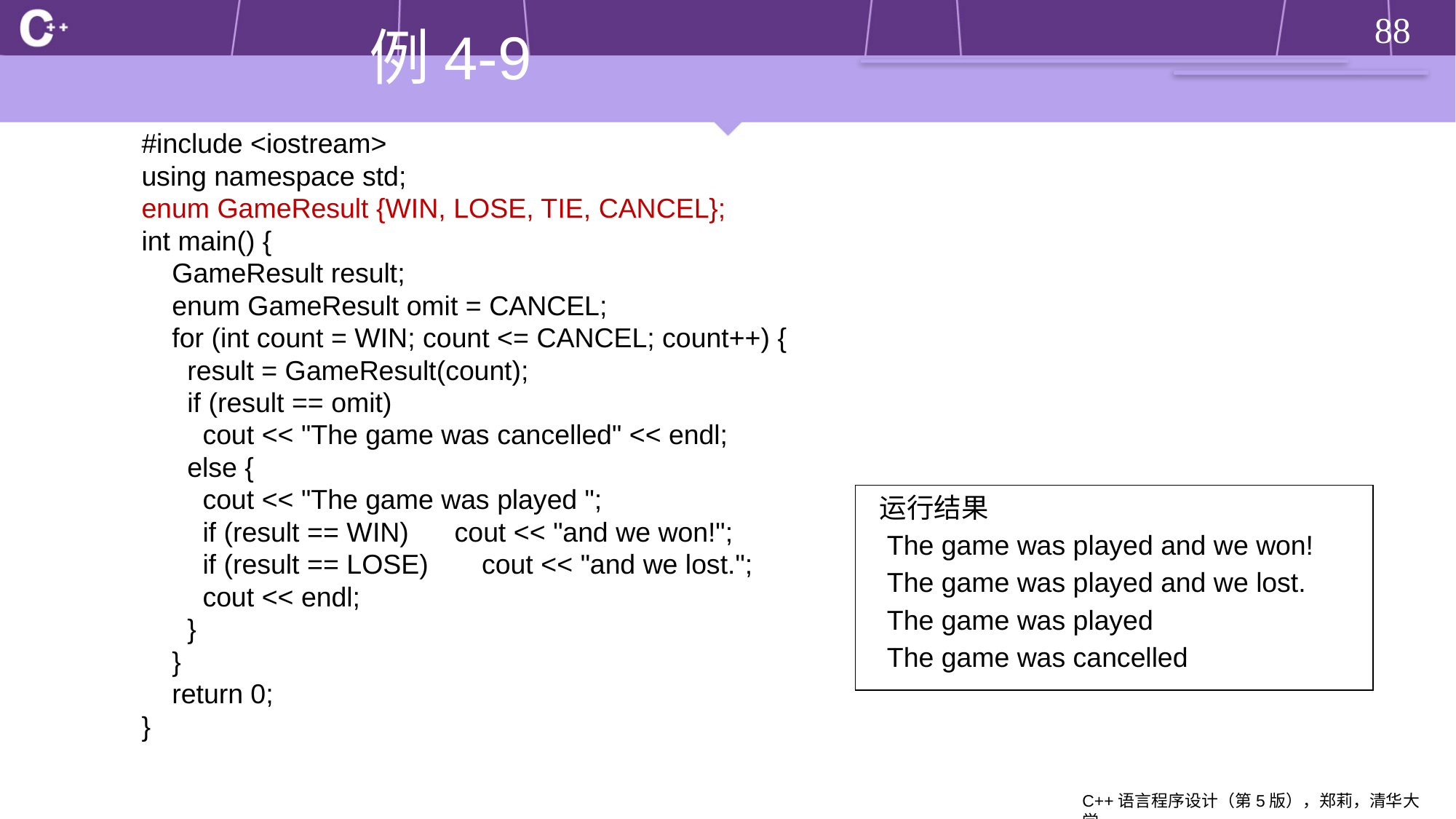

# 例4-9
#include <iostream>
using namespace std;
enum GameResult {WIN, LOSE, TIE, CANCEL};
int main() {
	GameResult result;
	enum GameResult omit = CANCEL;
	for (int count = WIN; count <= CANCEL; count++) {
	  result = GameResult(count);
	  if (result == omit)
	    cout << "The game was cancelled" << endl;
	  else {
	    cout << "The game was played ";
	    if (result == WIN)      cout << "and we won!";
	    if (result == LOSE)       cout << "and we lost.";
	    cout << endl;
	  }
	}
	return 0;
}

运行结果
 The game was played and we won!
 The game was played and we lost.
 The game was played
 The game was cancelled